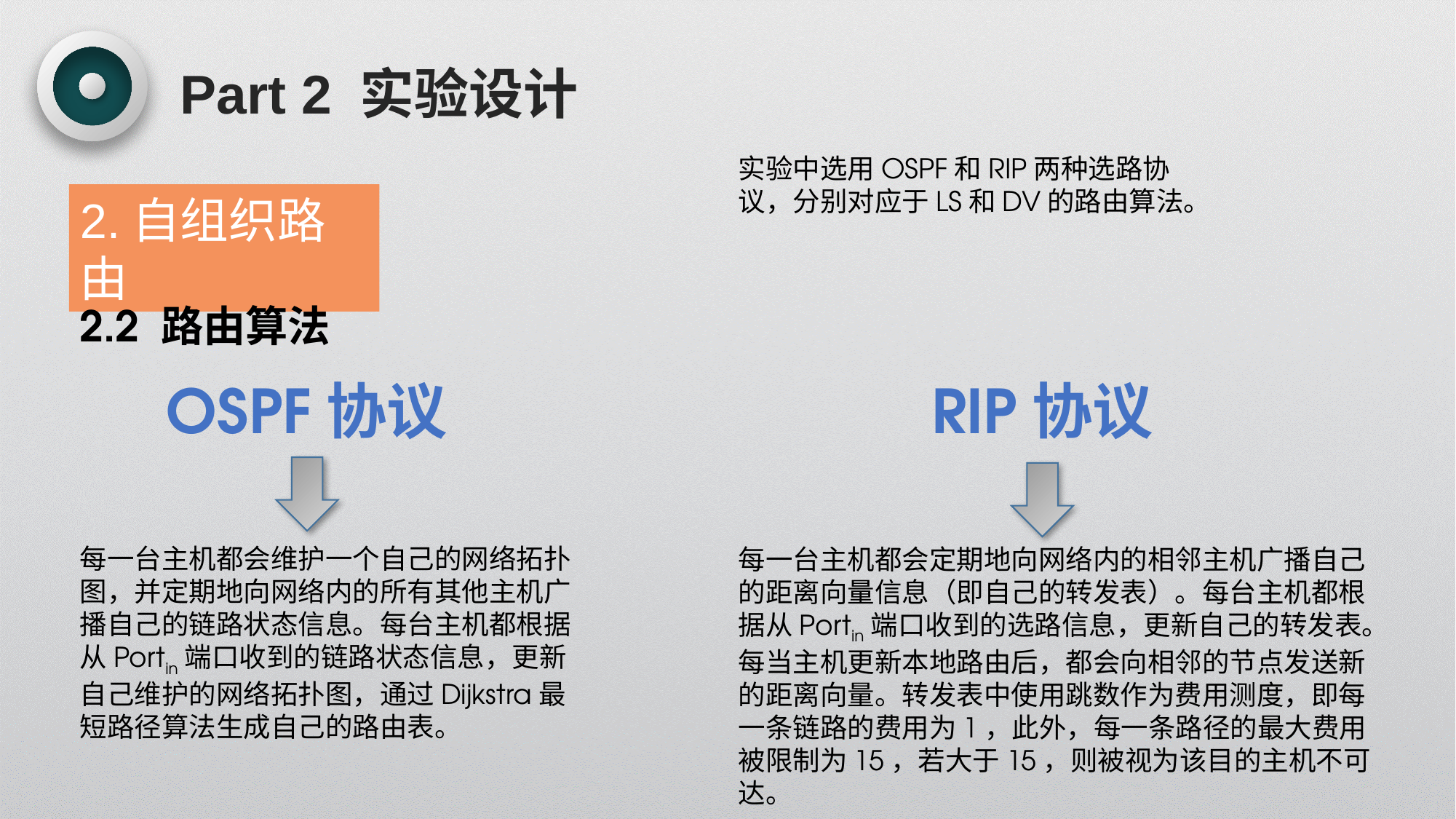

Part 2 实验设计
实验中选用OSPF和RIP两种选路协议，分别对应于LS和DV的路由算法。
2.自组织路由
2.2 路由算法
OSPF协议
RIP协议

每一台主机都会维护一个自己的网络拓扑图，并定期地向网络内的所有其他主机广播自己的链路状态信息。每台主机都根据从Portin端口收到的链路状态信息，更新自己维护的网络拓扑图，通过Dijkstra最短路径算法生成自己的路由表。
每一台主机都会定期地向网络内的相邻主机广播自己的距离向量信息（即自己的转发表）。每台主机都根据从Portin端口收到的选路信息，更新自己的转发表。每当主机更新本地路由后，都会向相邻的节点发送新的距离向量。转发表中使用跳数作为费用测度，即每一条链路的费用为1，此外，每一条路径的最大费用被限制为15，若大于15，则被视为该目的主机不可达。